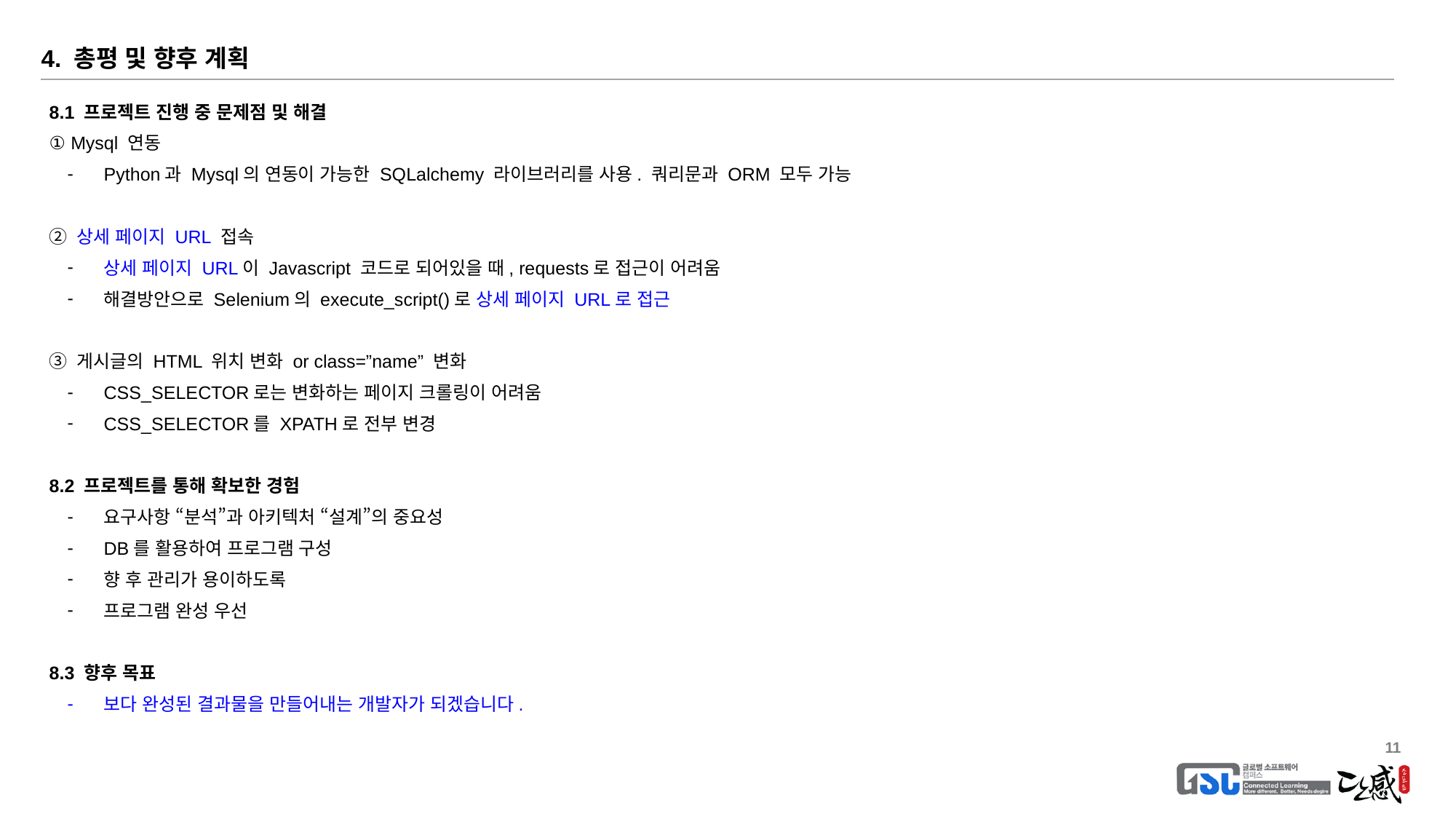

4. 총평 및 향후 계획
8.1 프로젝트 진행 중 문제점 및 해결
① Mysql 연동
Python과 Mysql의 연동이 가능한 SQLalchemy 라이브러리를 사용. 쿼리문과 ORM 모두 가능

② 상세 페이지 URL 접속
상세 페이지 URL이 Javascript 코드로 되어있을 때, requests로 접근이 어려움
해결방안으로 Selenium의 execute_script()로 상세 페이지 URL로 접근

③ 게시글의 HTML 위치 변화 or class=”name” 변화
CSS_SELECTOR로는 변화하는 페이지 크롤링이 어려움
CSS_SELECTOR를 XPATH로 전부 변경

8.2 프로젝트를 통해 확보한 경험
요구사항 “분석”과 아키텍처 “설계”의 중요성
DB를 활용하여 프로그램 구성
향 후 관리가 용이하도록
프로그램 완성 우선

8.3 향후 목표
보다 완성된 결과물을 만들어내는 개발자가 되겠습니다.